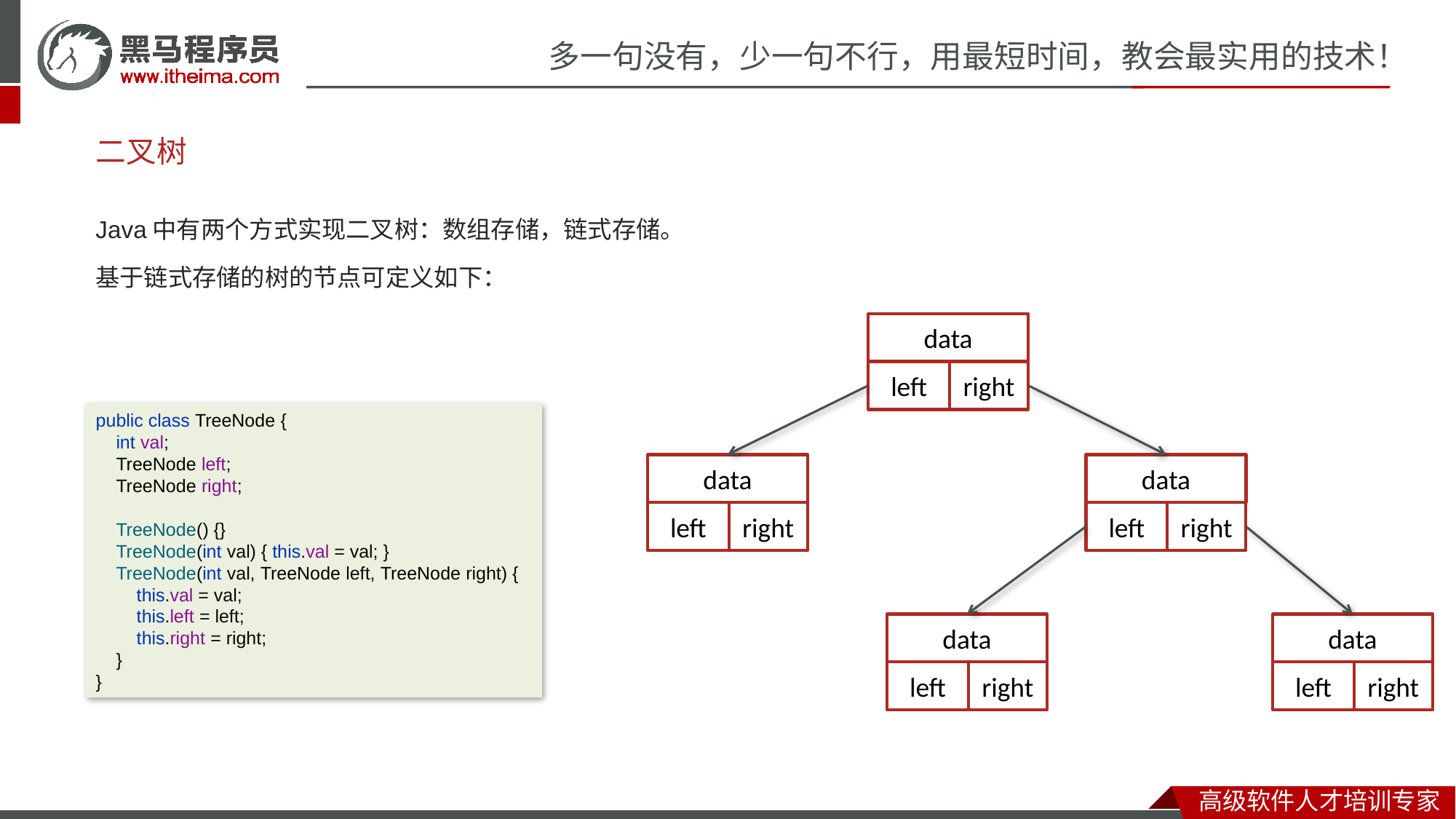

# 二叉树
Java中有两个方式实现二叉树：数组存储，链式存储。
基于链式存储的树的节点可定义如下：
data
left
right
public class TreeNode {
    int val;
    TreeNode left;
    TreeNode right;
    TreeNode() {}
    TreeNode(int val) { this.val = val; }
    TreeNode(int val, TreeNode left, TreeNode right) {
        this.val = val;
        this.left = left;
        this.right = right;
    }
}
data
left
right
data
left
right
data
left
right
data
left
right